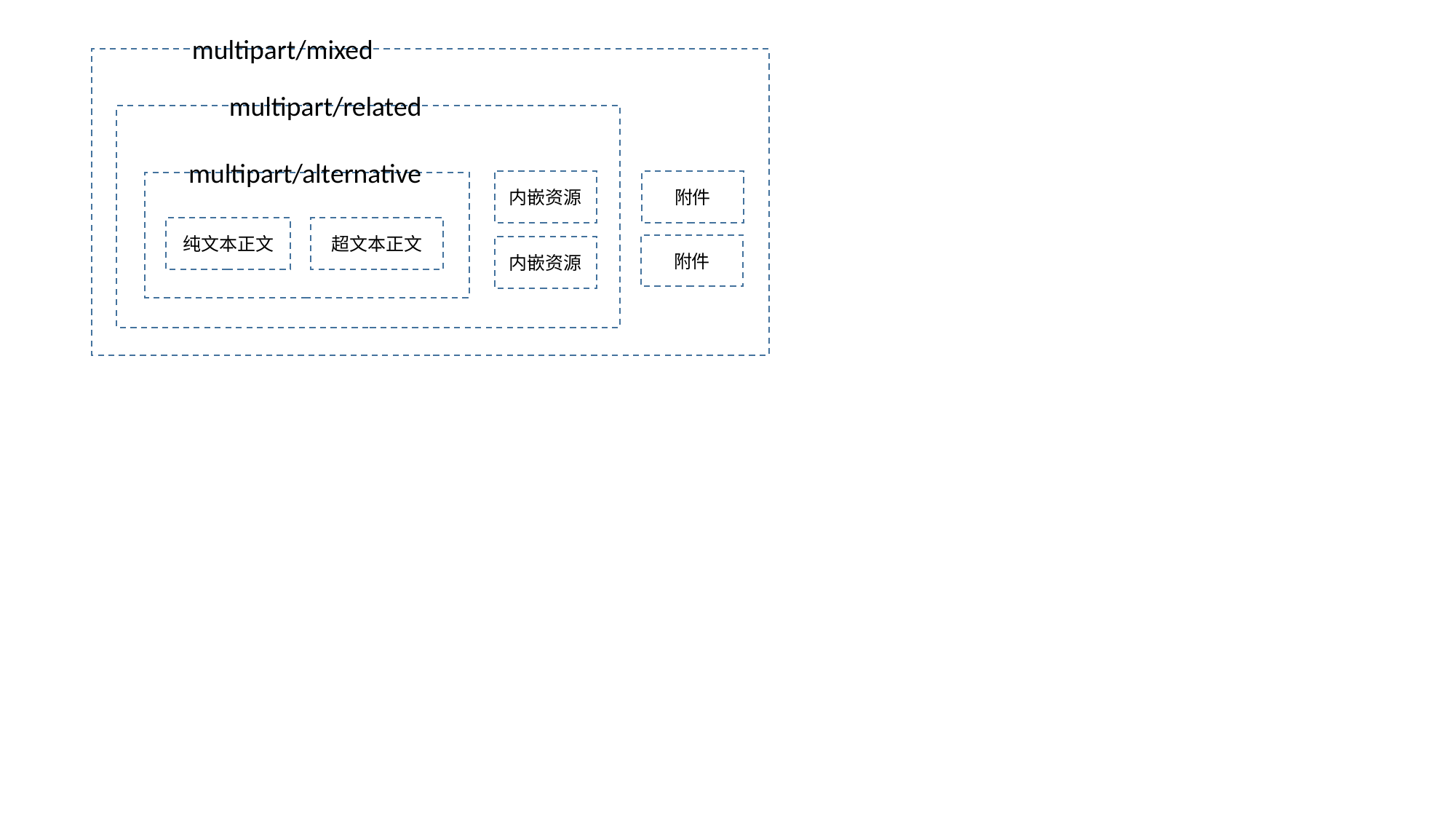

multipart/mixed

multipart/related

multipart/alternative
内嵌资源
附件

纯文本正文
超文本正文
附件
内嵌资源